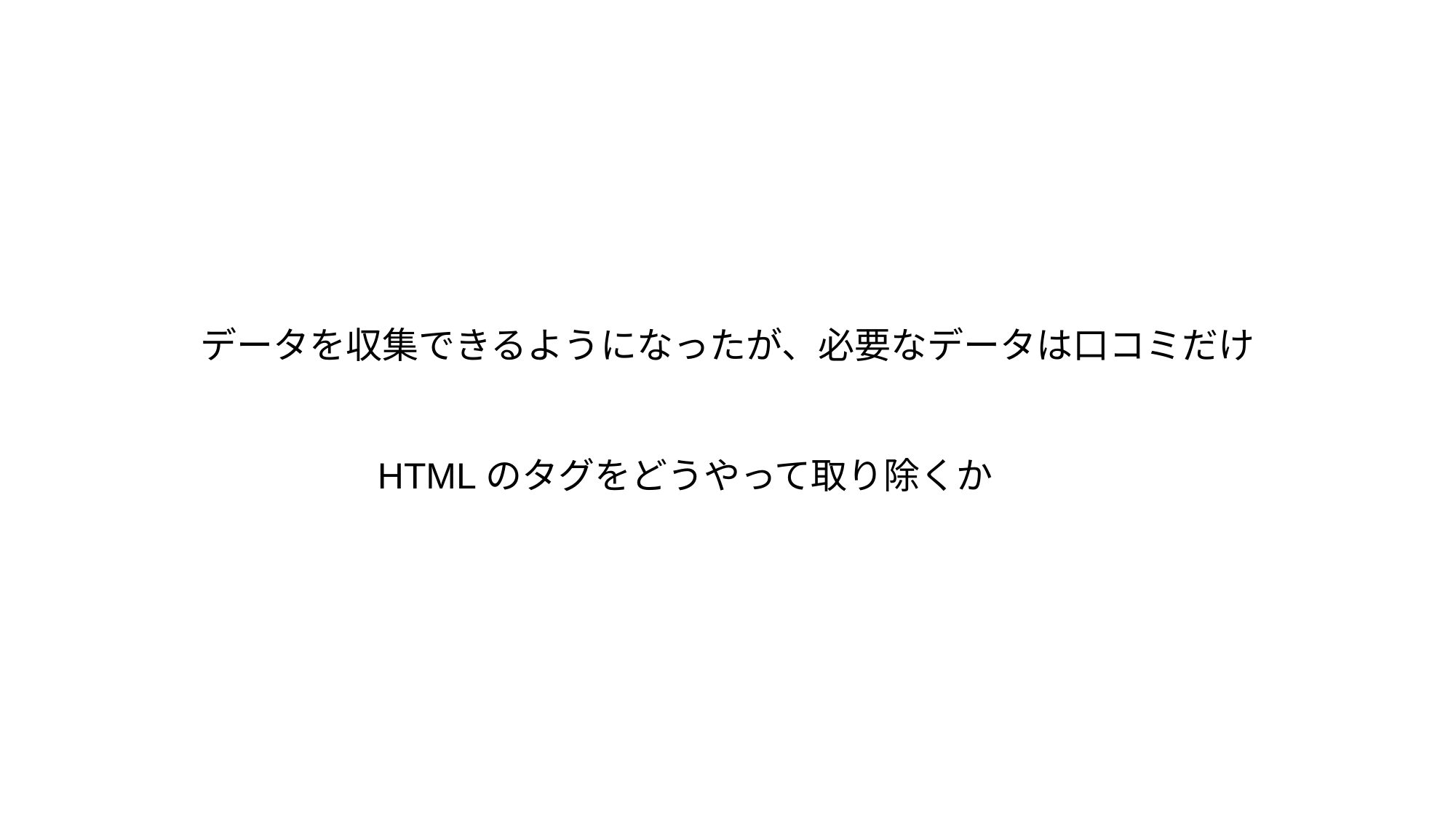

データを収集できるようになったが、必要なデータは口コミだけ
HTMLのタグをどうやって取り除くか